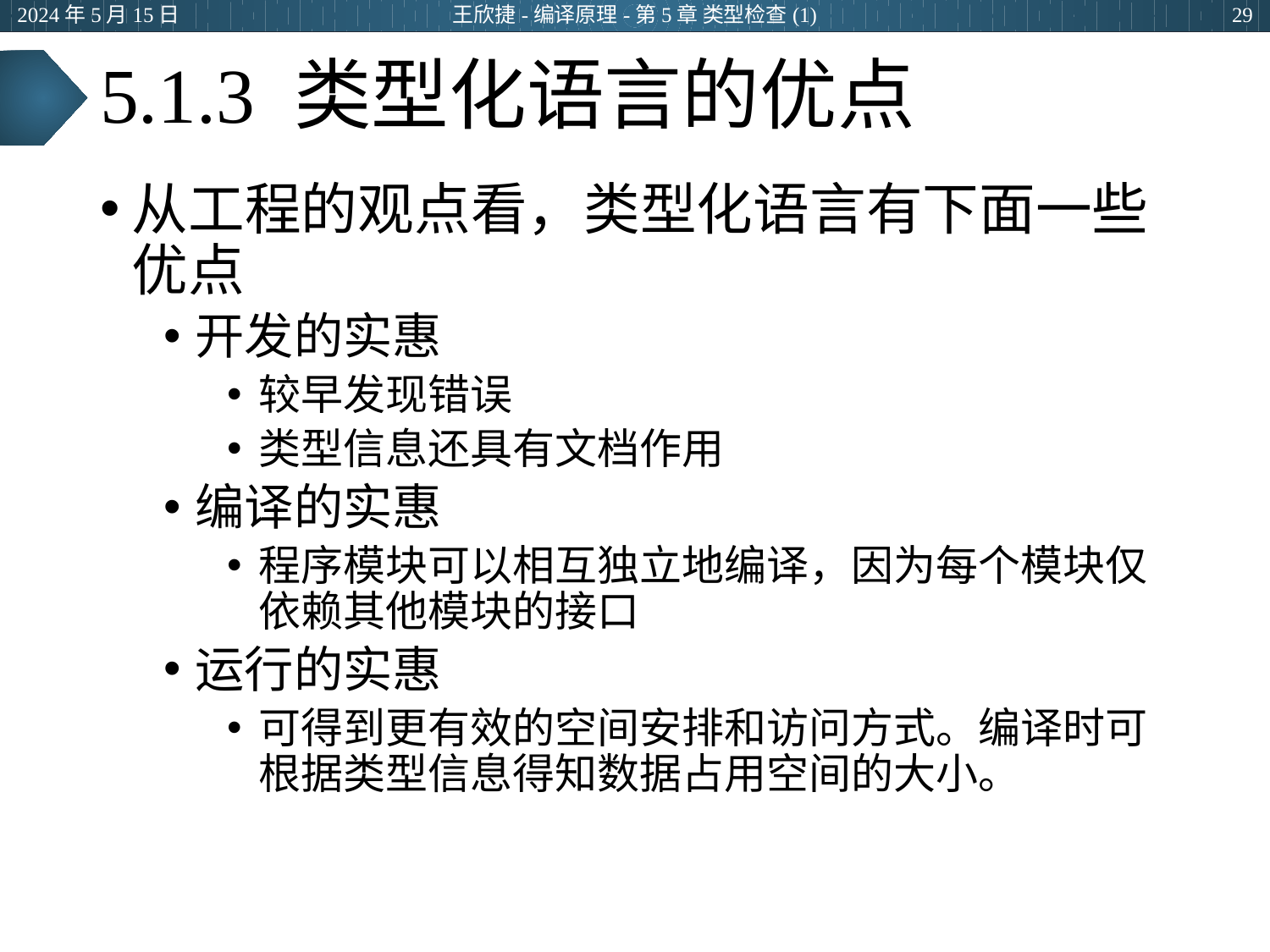

2024年5月15日
王欣捷-编译原理-第5章 类型检查(1)
29
# 5.1.3 类型化语言的优点
从工程的观点看，类型化语言有下面一些优点
开发的实惠
较早发现错误
类型信息还具有文档作用
编译的实惠
程序模块可以相互独立地编译，因为每个模块仅依赖其他模块的接口
运行的实惠
可得到更有效的空间安排和访问方式。编译时可根据类型信息得知数据占用空间的大小。